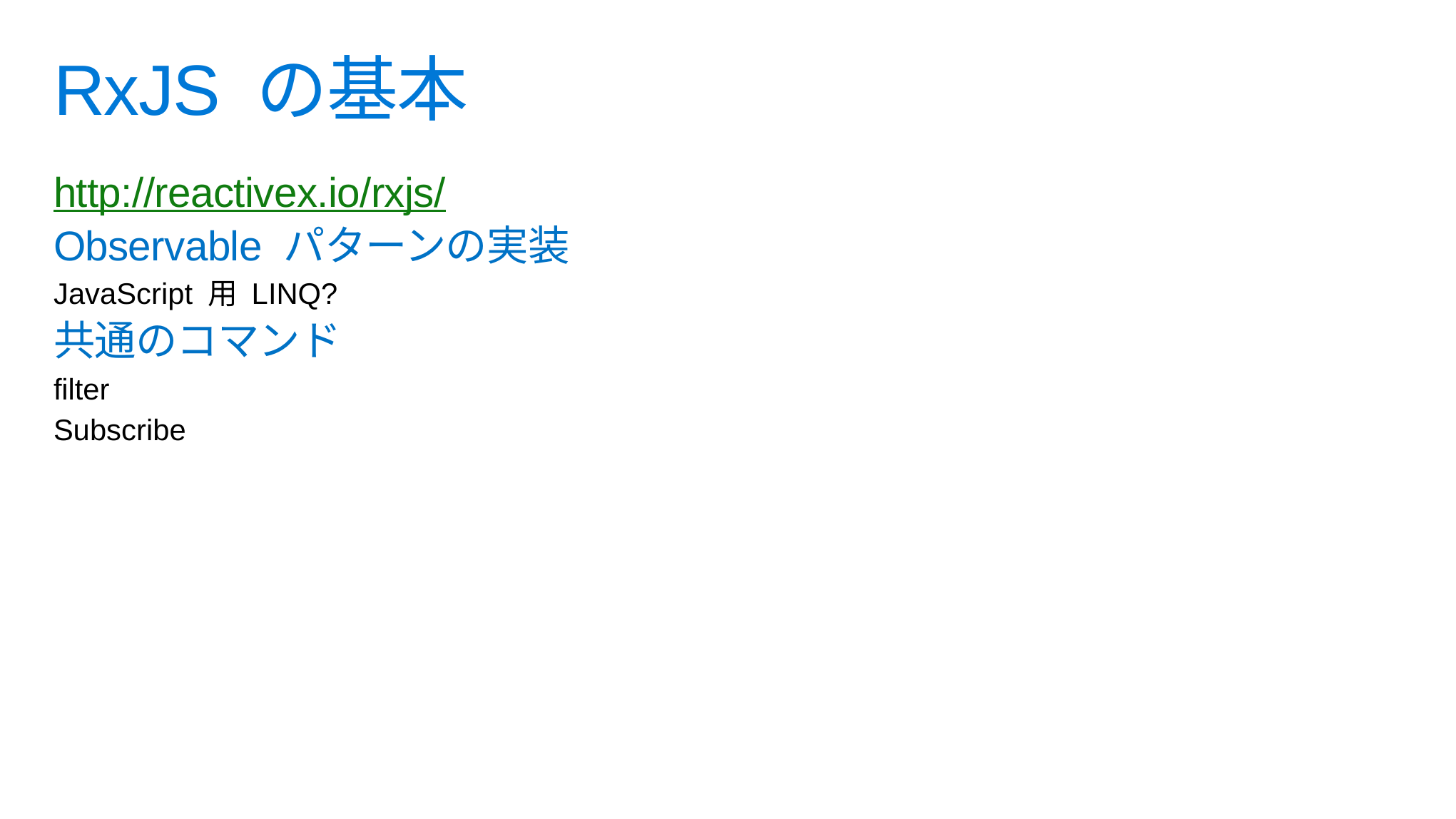

# RxJS の基本
http://reactivex.io/rxjs/
Observable パターンの実装
JavaScript 用 LINQ?
共通のコマンド
filter
Subscribe